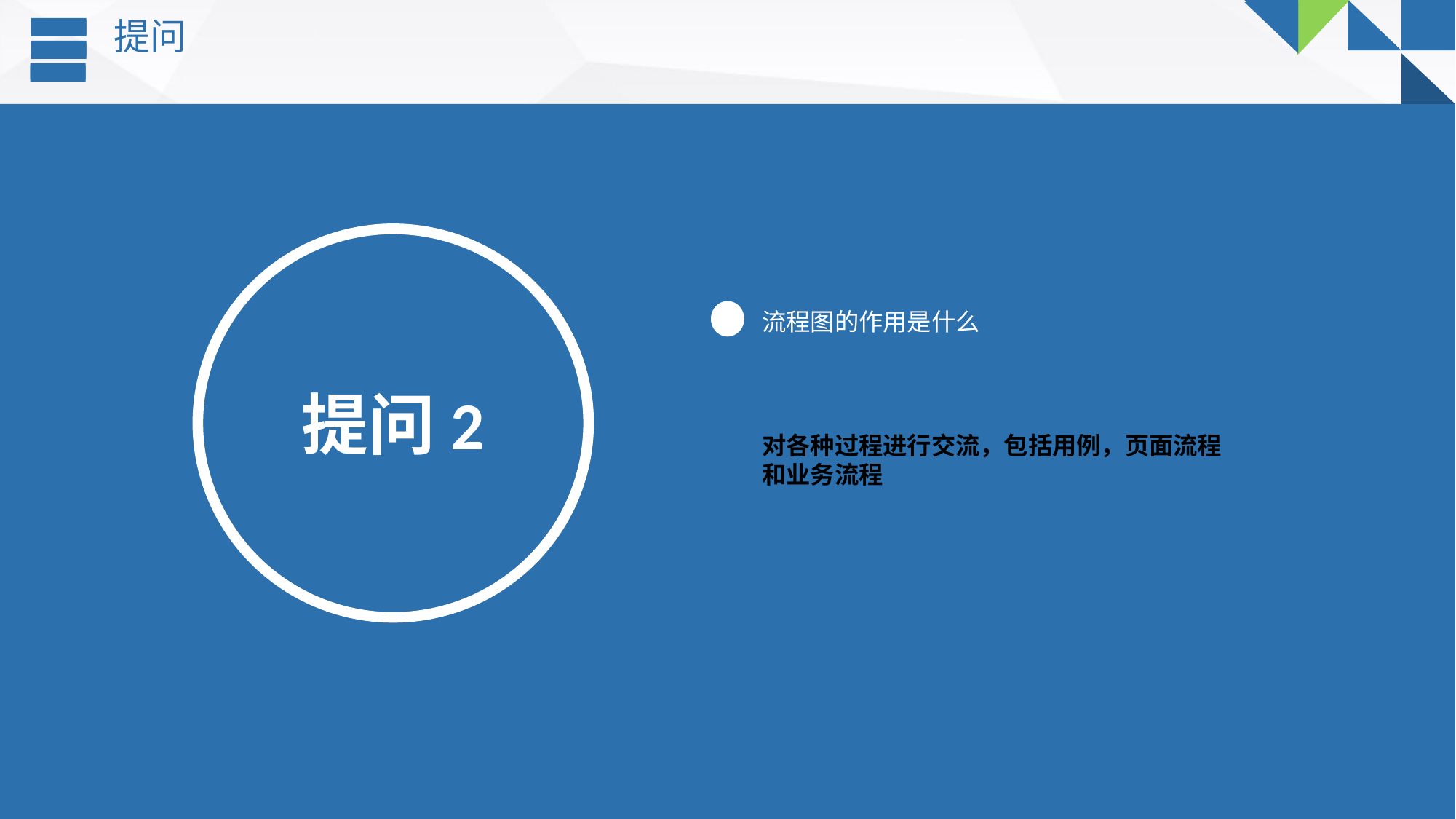

提问

流程图的作用是什么
提问2
对各种过程进行交流，包括用例，页面流程和业务流程